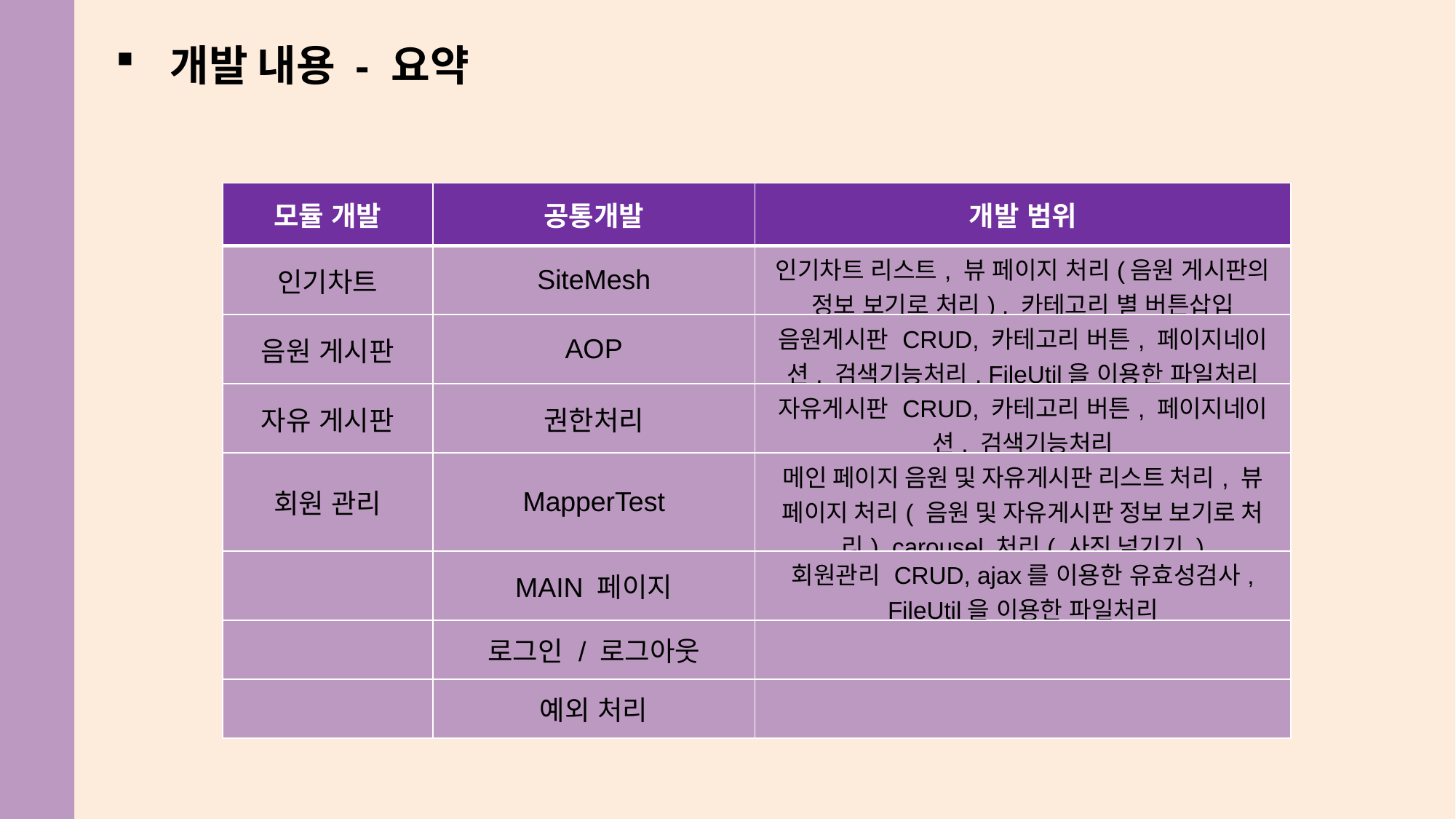

개발 내용 - 요약
| 모듈 개발 | 공통개발 | 개발 범위 |
| --- | --- | --- |
| 인기차트 | SiteMesh | 인기차트 리스트, 뷰 페이지 처리(음원 게시판의 정보 보기로 처리) , 카테고리 별 버튼삽입 |
| 음원 게시판 | AOP | 음원게시판 CRUD, 카테고리 버튼, 페이지네이션, 검색기능처리, FileUtil을 이용한 파일처리 |
| 자유 게시판 | 권한처리 | 자유게시판 CRUD, 카테고리 버튼, 페이지네이션, 검색기능처리 |
| 회원 관리 | MapperTest | 메인 페이지 음원 및 자유게시판 리스트 처리, 뷰 페이지 처리( 음원 및 자유게시판 정보 보기로 처리), carousel 처리( 사진 넘기기 ) |
|  | MAIN 페이지 | 회원관리 CRUD, ajax를 이용한 유효성검사, FileUtil을 이용한 파일처리 |
|  | 로그인 / 로그아웃 |  |
|  | 예외 처리 |  |